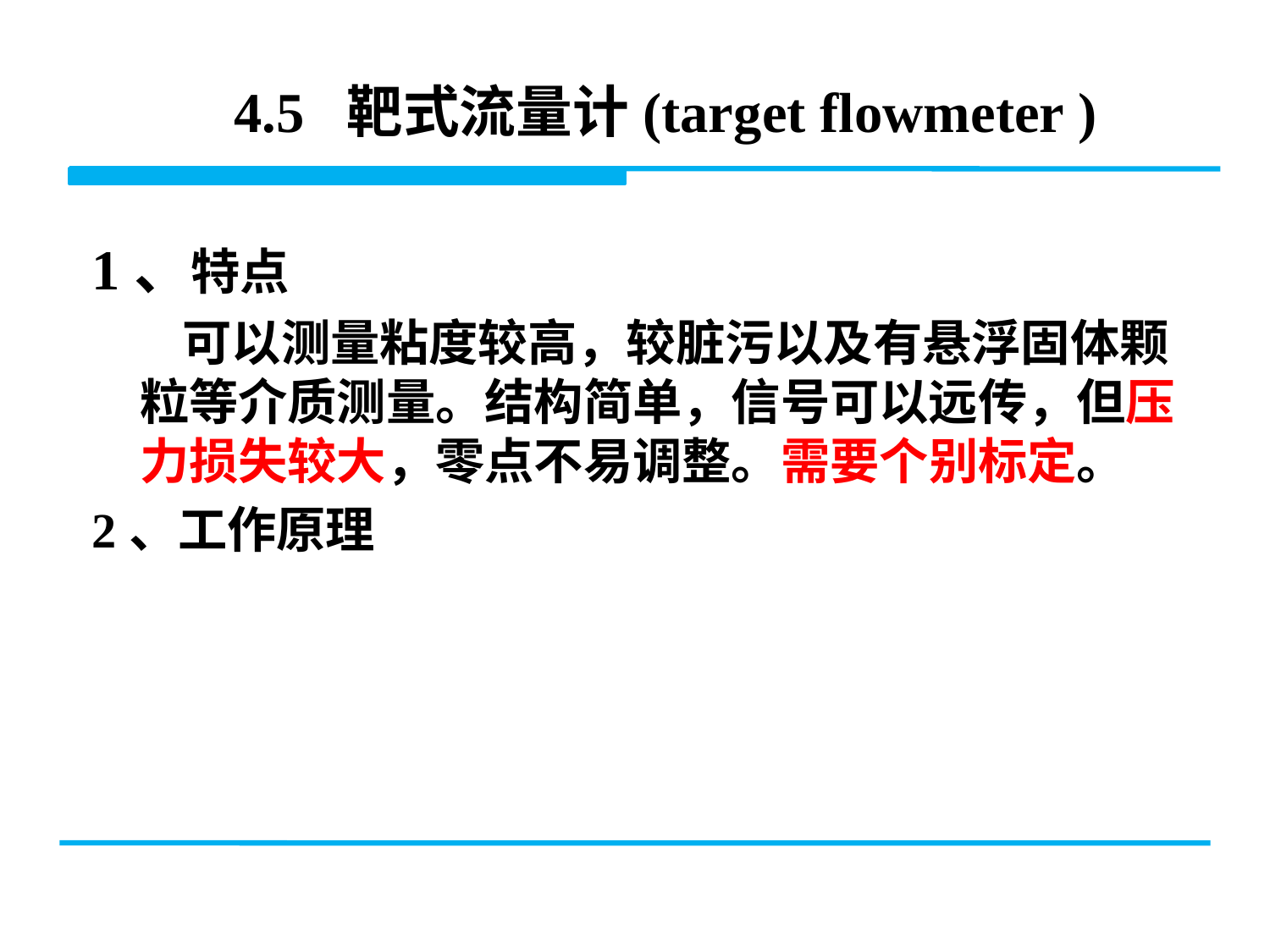

4.5  靶式流量计(target flowmeter )

1、特点
       可以测量粘度较高，较脏污以及有悬浮固体颗粒等介质测量。结构简单，信号可以远传，但压力损失较大，零点不易调整。需要个别标定。
2、工作原理